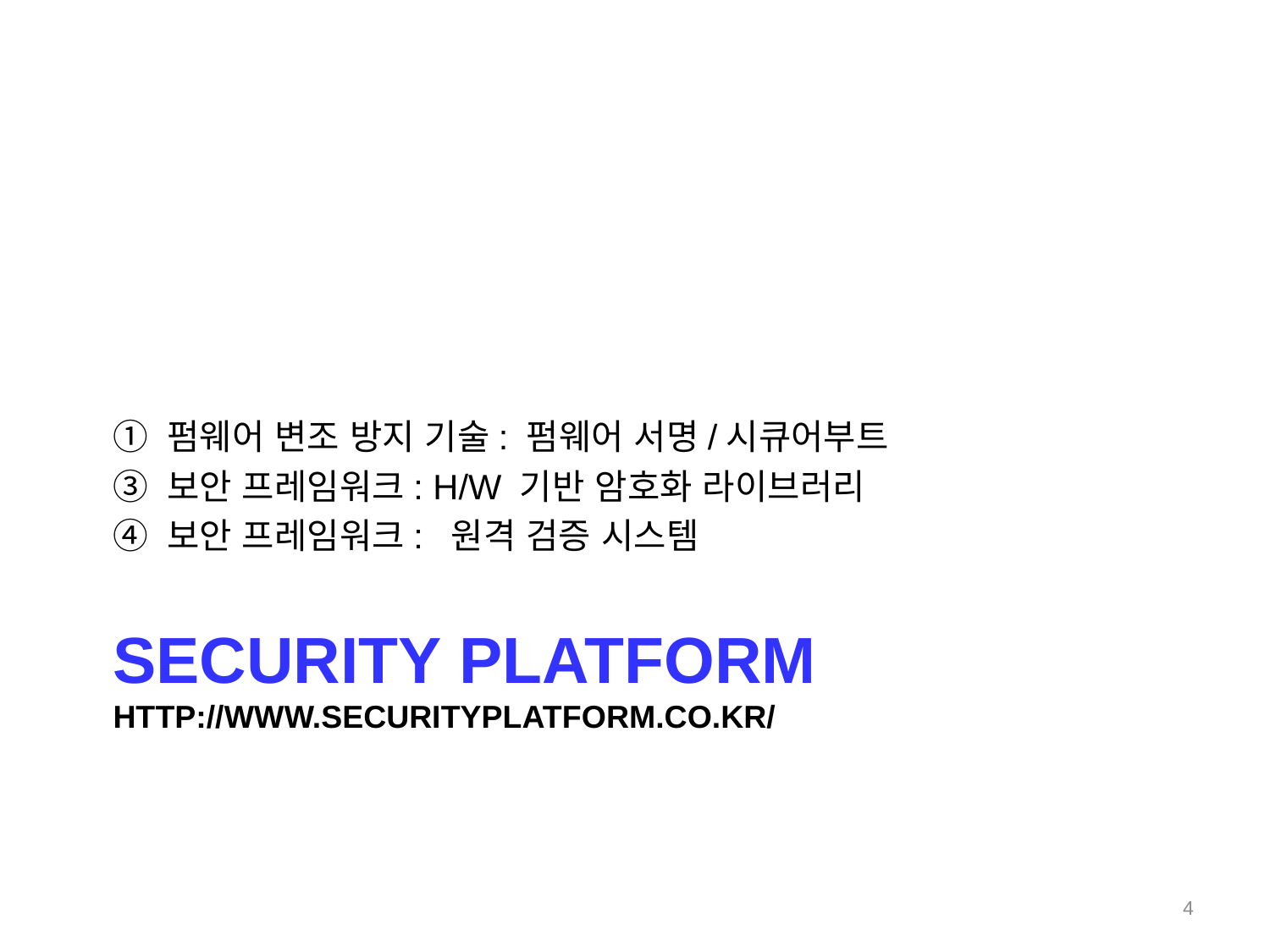

① 펌웨어 변조 방지 기술: 펌웨어 서명/시큐어부트
③ 보안 프레임워크: H/W 기반 암호화 라이브러리
④ 보안 프레임워크:  원격 검증 시스템

# Security Platform http://www.securityplatform.co.kr/
4